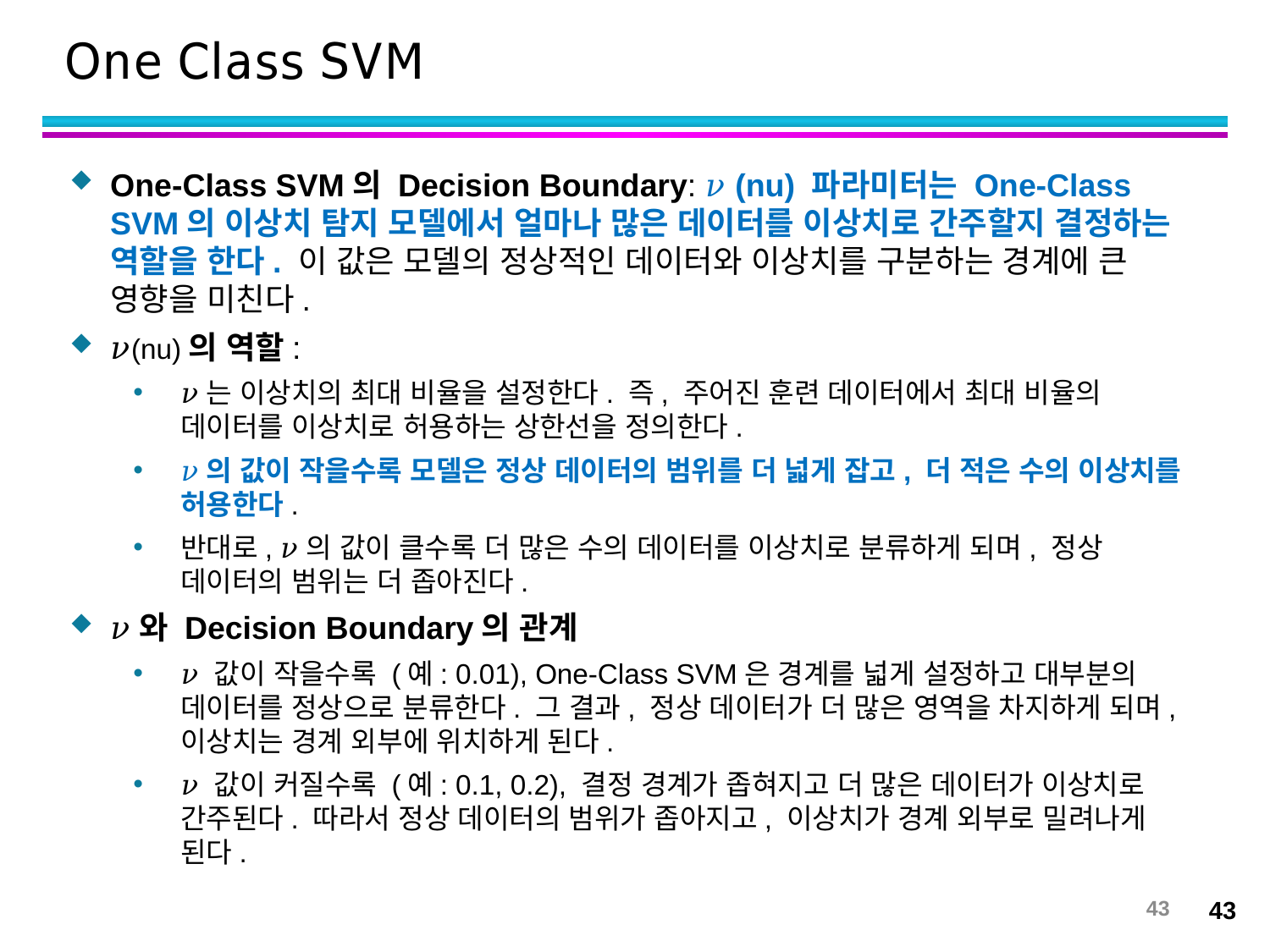

# One Class SVM
One-Class SVM의 Decision Boundary: 𝜈 (nu) 파라미터는 One-Class SVM의 이상치 탐지 모델에서 얼마나 많은 데이터를 이상치로 간주할지 결정하는 역할을 한다. 이 값은 모델의 정상적인 데이터와 이상치를 구분하는 경계에 큰 영향을 미친다.
𝜈(nu)의 역할:
𝜈는 이상치의 최대 비율을 설정한다. 즉, 주어진 훈련 데이터에서 최대 비율의 데이터를 이상치로 허용하는 상한선을 정의한다.
𝜈의 값이 작을수록 모델은 정상 데이터의 범위를 더 넓게 잡고, 더 적은 수의 이상치를 허용한다.
반대로, 𝜈의 값이 클수록 더 많은 수의 데이터를 이상치로 분류하게 되며, 정상 데이터의 범위는 더 좁아진다.
𝜈와 Decision Boundary의 관계
𝜈 값이 작을수록 (예: 0.01), One-Class SVM은 경계를 넓게 설정하고 대부분의 데이터를 정상으로 분류한다. 그 결과, 정상 데이터가 더 많은 영역을 차지하게 되며, 이상치는 경계 외부에 위치하게 된다.
𝜈 값이 커질수록 (예: 0.1, 0.2), 결정 경계가 좁혀지고 더 많은 데이터가 이상치로 간주된다. 따라서 정상 데이터의 범위가 좁아지고, 이상치가 경계 외부로 밀려나게 된다.

43